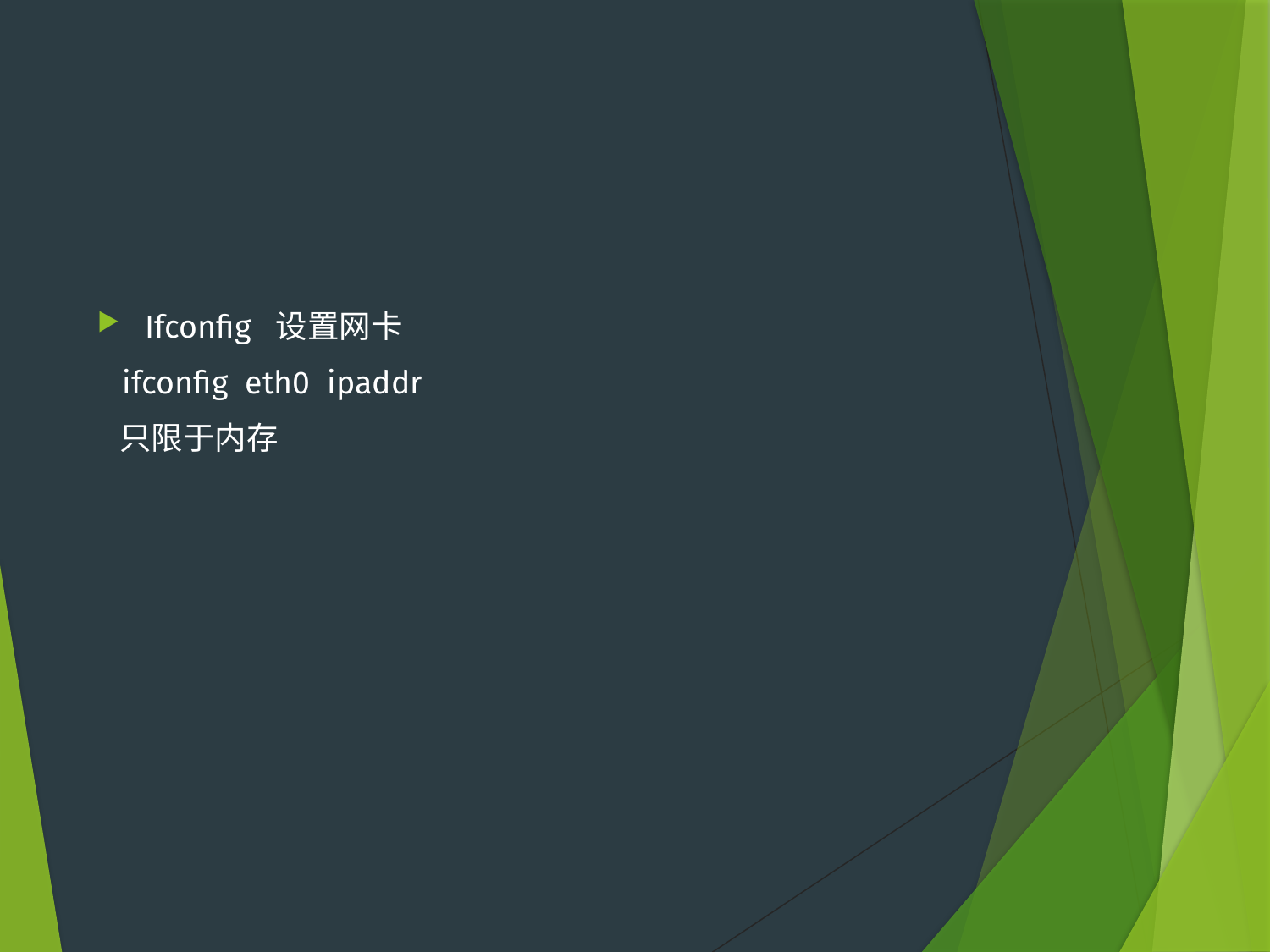

#
Ifconfig  设置网卡
   ifconfig  eth0  ipaddr
  只限于内存